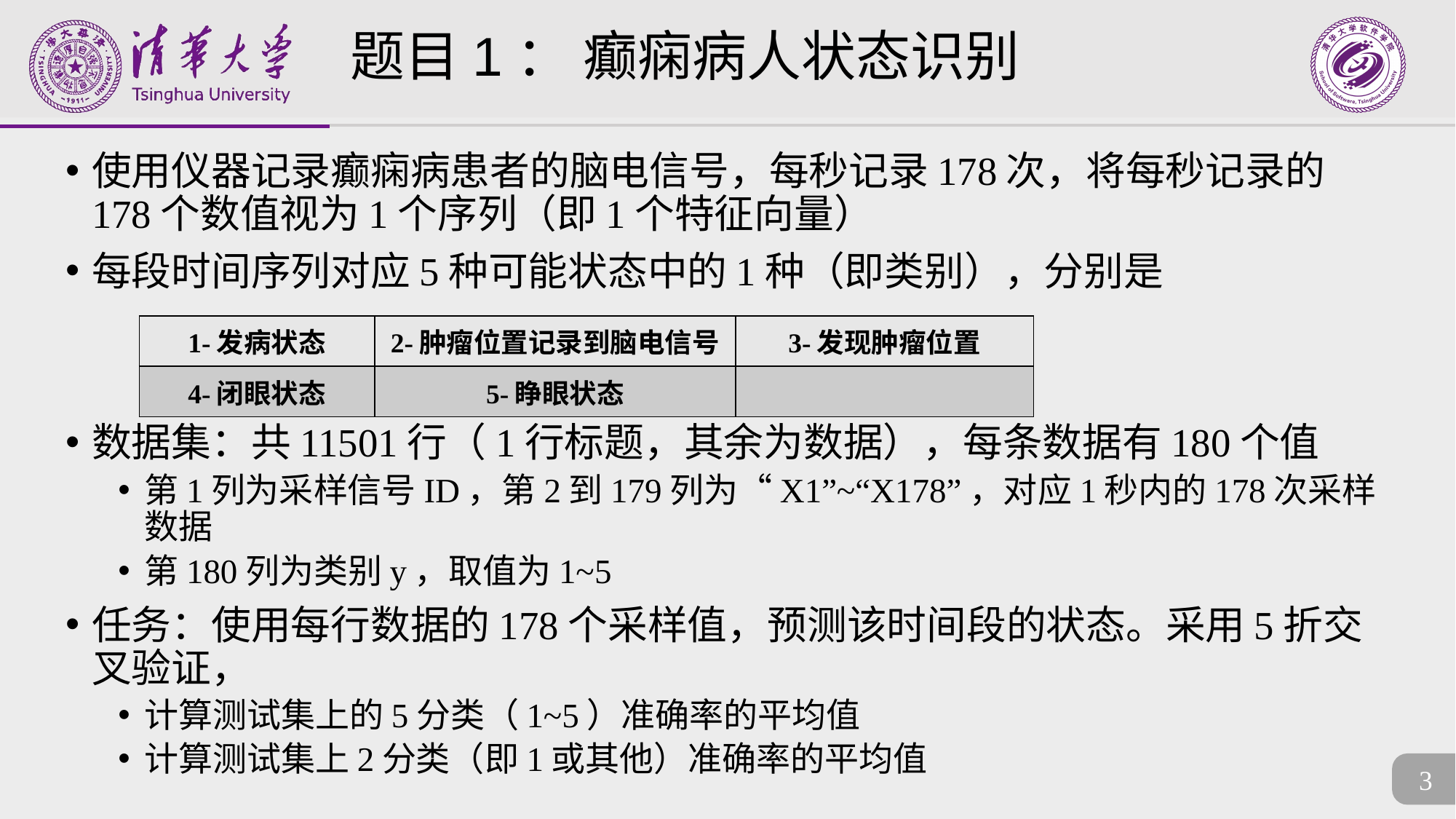

# 题目1： 癫痫病人状态识别
使用仪器记录癫痫病患者的脑电信号，每秒记录178次，将每秒记录的178个数值视为1个序列（即1个特征向量）
每段时间序列对应5种可能状态中的1种（即类别），分别是

数据集：共11501行（1行标题，其余为数据），每条数据有180个值
第1列为采样信号ID，第2到179列为“X1”~“X178”，对应1秒内的178次采样数据
第180列为类别y，取值为1~5
任务：使用每行数据的178个采样值，预测该时间段的状态。采用5折交叉验证，
计算测试集上的5分类（1~5）准确率的平均值
计算测试集上2分类（即1或其他）准确率的平均值
| 1-发病状态 | 2-肿瘤位置记录到脑电信号 | 3-发现肿瘤位置 |
| --- | --- | --- |
| 4-闭眼状态 | 5-睁眼状态 |  |